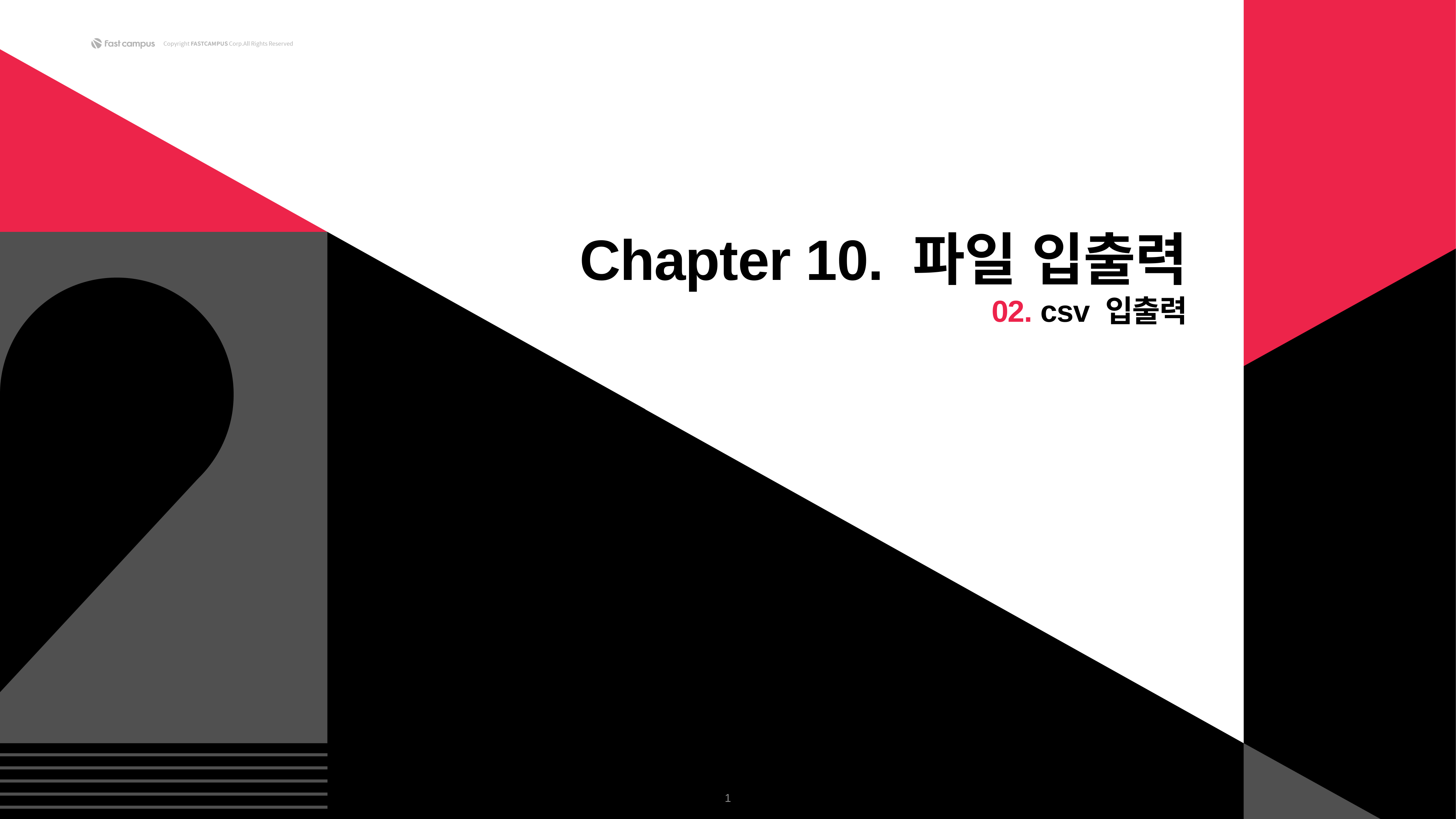

Chapter 10. 파일 입출력
02. csv 입출력
1